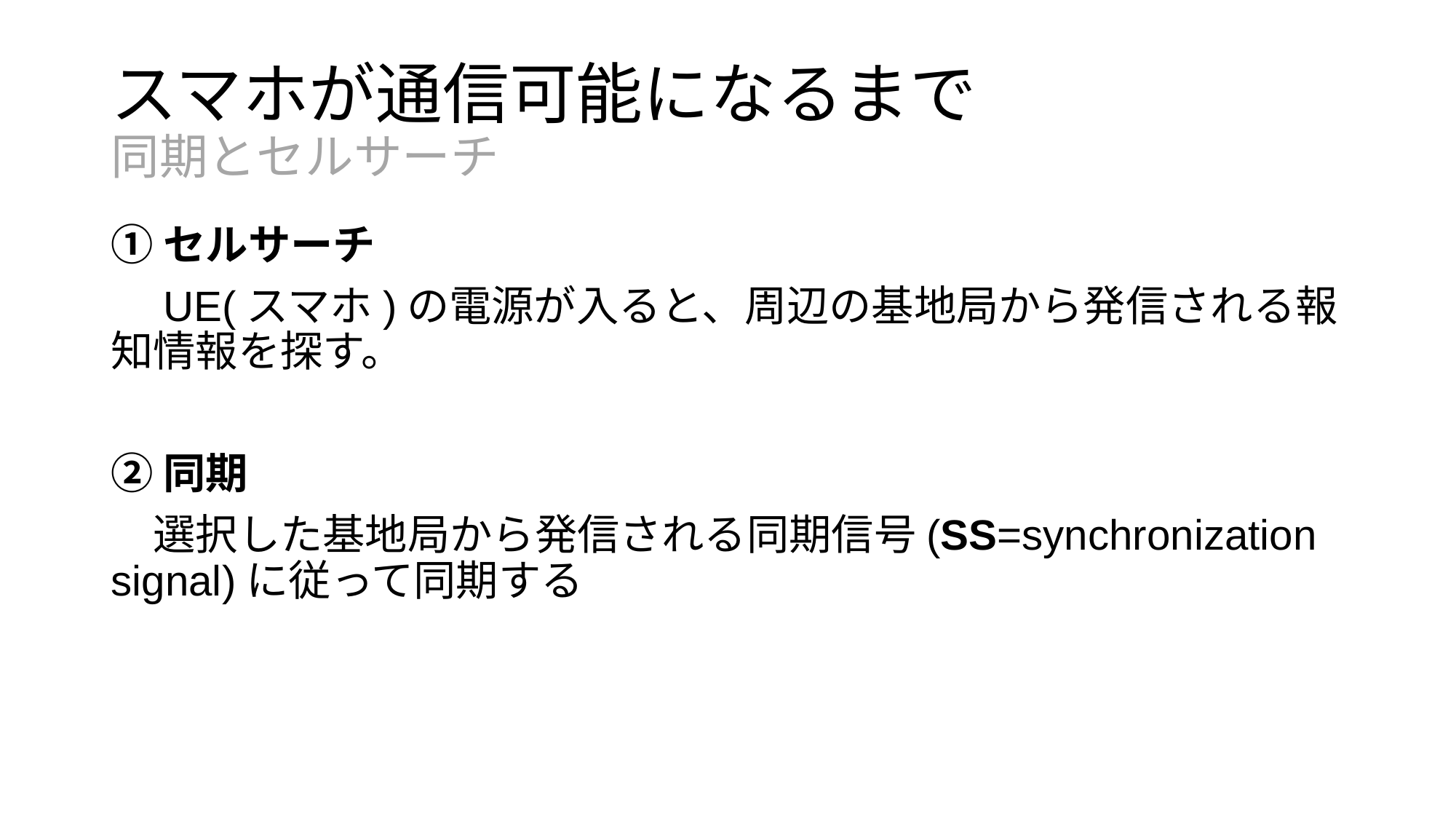

# スマホが通信可能になるまで 同期とセルサーチ
①セルサーチ
　UE(スマホ)の電源が入ると、周辺の基地局から発信される報知情報を探す。

②同期
　選択した基地局から発信される同期信号(SS=synchronization signal)に従って同期する